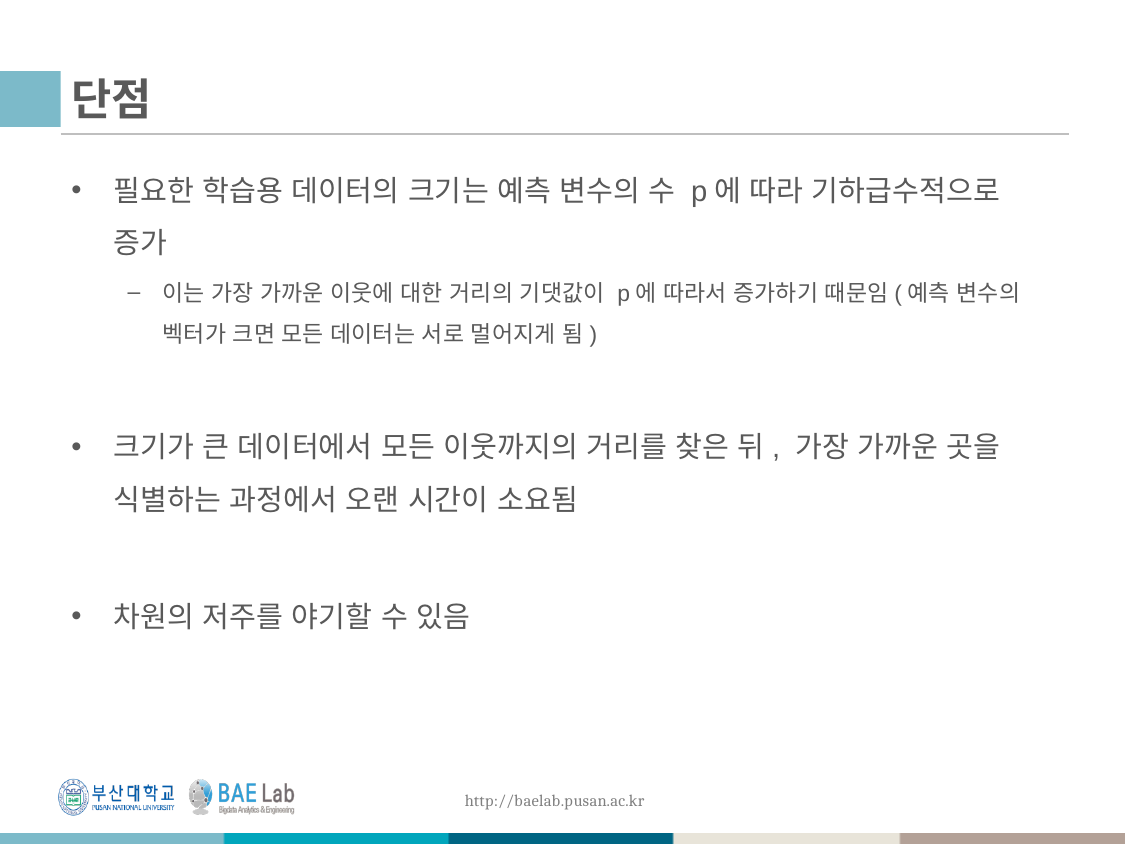

# 단점
필요한 학습용 데이터의 크기는 예측 변수의 수 p에 따라 기하급수적으로 증가
이는 가장 가까운 이웃에 대한 거리의 기댓값이 p에 따라서 증가하기 때문임(예측 변수의 벡터가 크면 모든 데이터는 서로 멀어지게 됨)

크기가 큰 데이터에서 모든 이웃까지의 거리를 찾은 뒤, 가장 가까운 곳을 식별하는 과정에서 오랜 시간이 소요됨

차원의 저주를 야기할 수 있음